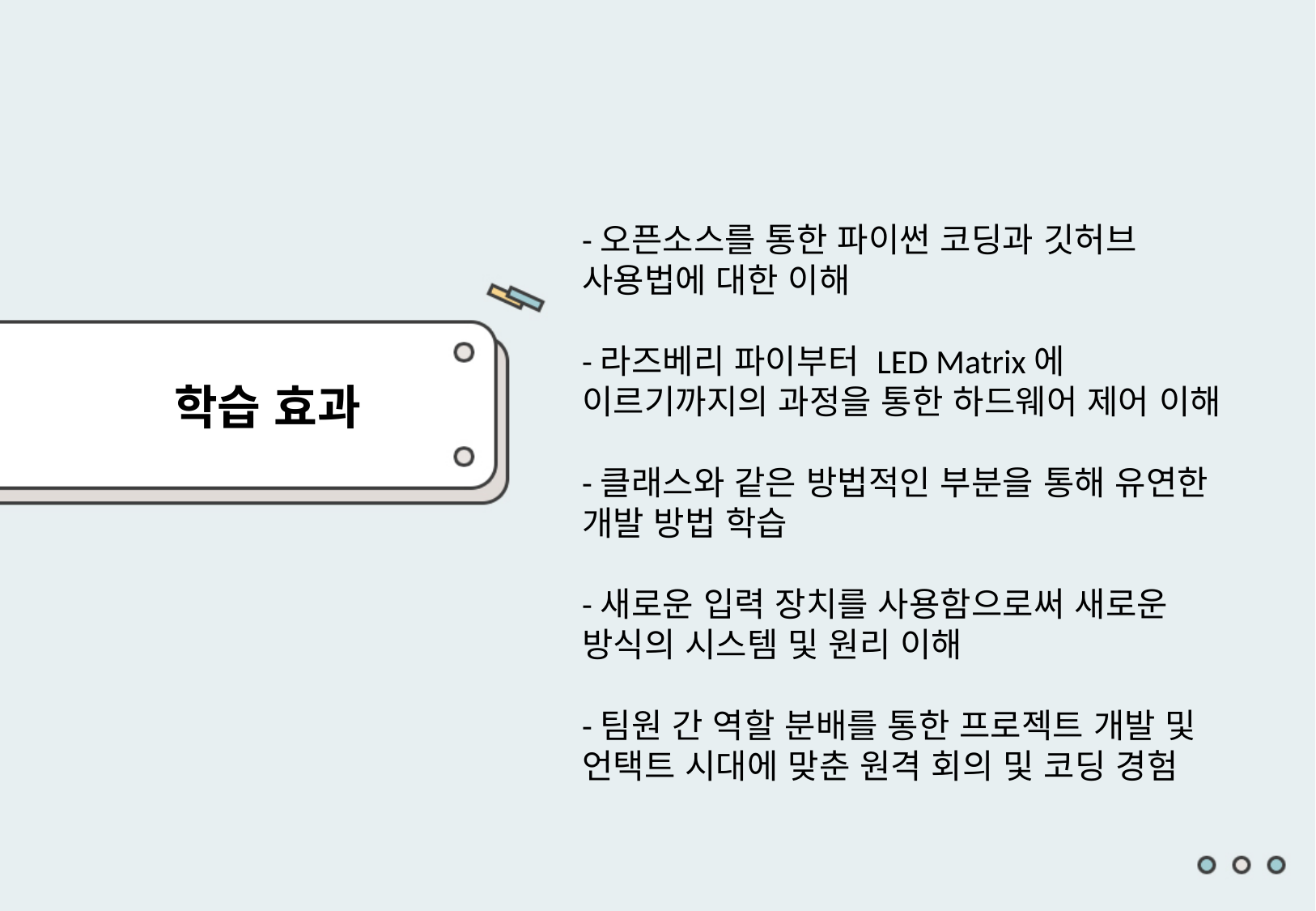

-오픈소스를 통한 파이썬 코딩과 깃허브 사용법에 대한 이해

-라즈베리 파이부터 LED Matrix에 이르기까지의 과정을 통한 하드웨어 제어 이해

-클래스와 같은 방법적인 부분을 통해 유연한 개발 방법 학습

-새로운 입력 장치를 사용함으로써 새로운 방식의 시스템 및 원리 이해

-팀원 간 역할 분배를 통한 프로젝트 개발 및 언택트 시대에 맞춘 원격 회의 및 코딩 경험
학습 효과